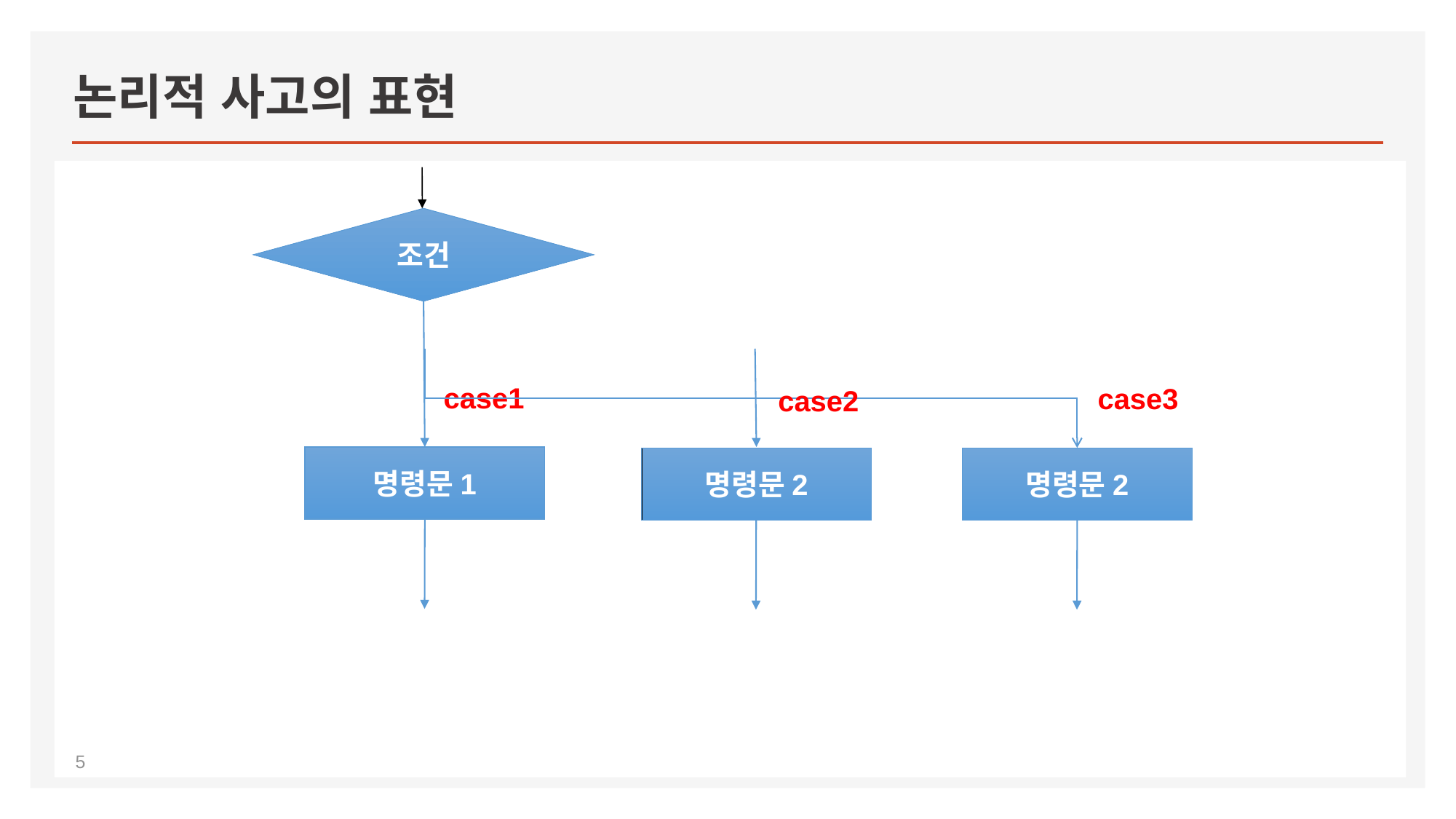

# 논리적 사고의 표현

조건

case1
case3
case2
명령문1
명령문2
명령문2

5